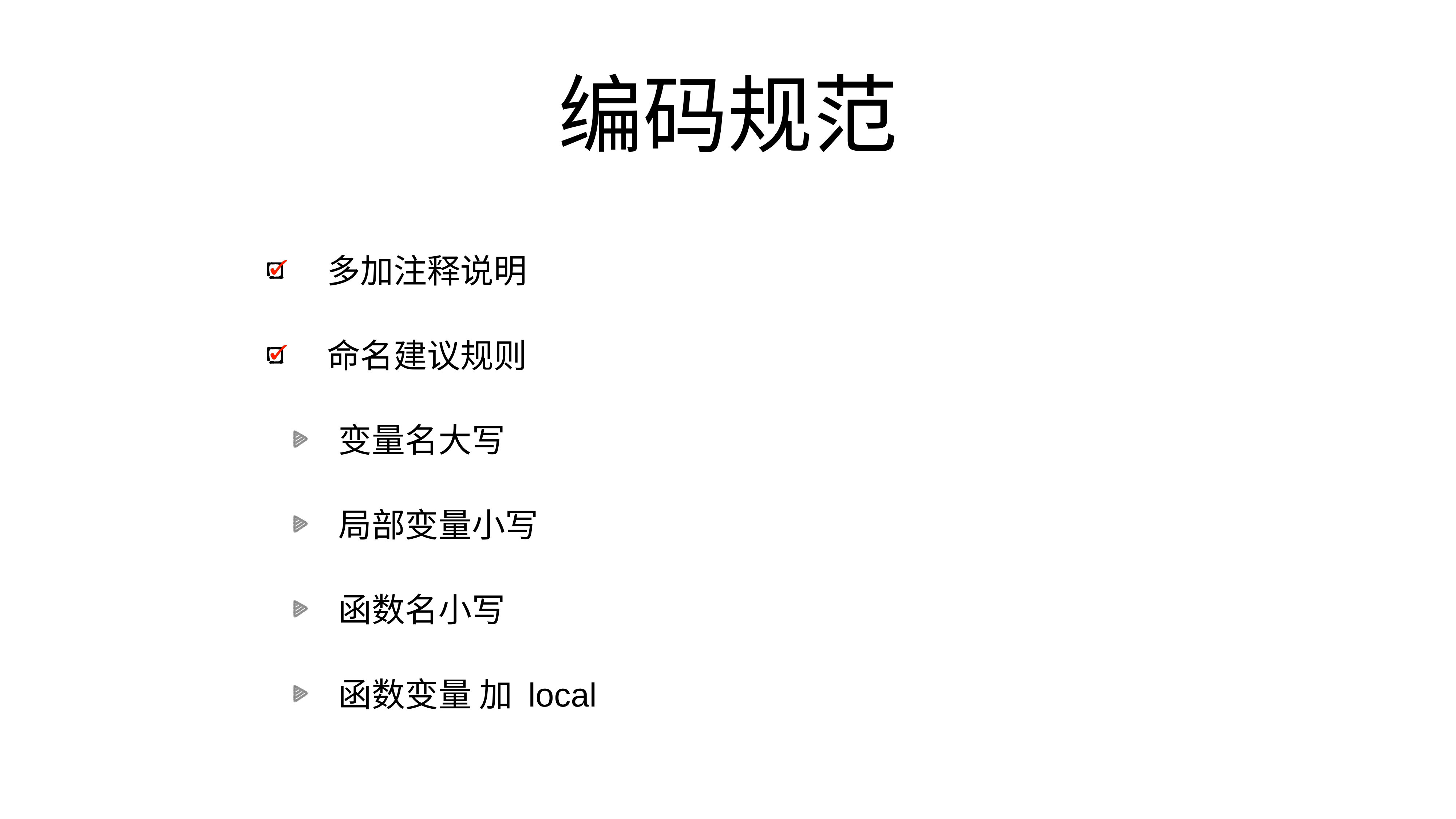

# 编码规范
多加注释说明
命名建议规则
变量名大写
局部变量小写
函数名小写
函数变量 加 local